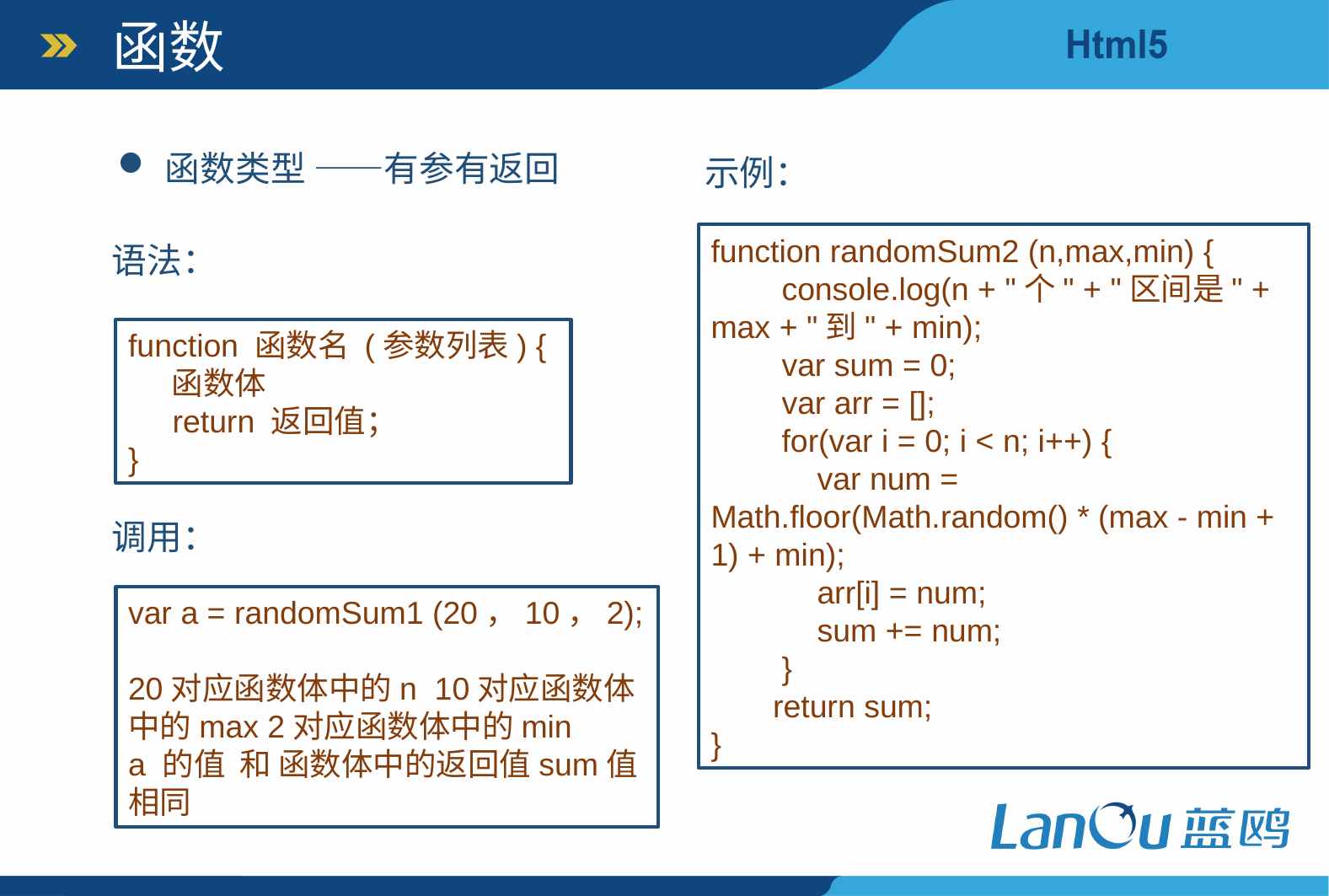

函数

示例：

函数类型 ——有参有返回

语法：

function randomSum2 (n,max,min) {
        console.log(n + "个" + "区间是" + max + "到" + min);
        var sum = 0;
        var arr = [];
        for(var i = 0; i < n; i++) {
            var num = Math.floor(Math.random() * (max - min + 1) + min);
            arr[i] = num;
            sum += num;
        }
       return sum;
}
function 函数名 (参数列表) {
     函数体
     return 返回值；
}
调用：
var a = randomSum1 (20，10，2);

20对应函数体中的n  10对应函数体中的max 2对应函数体中的min
a 的值  和 函数体中的返回值sum值相同